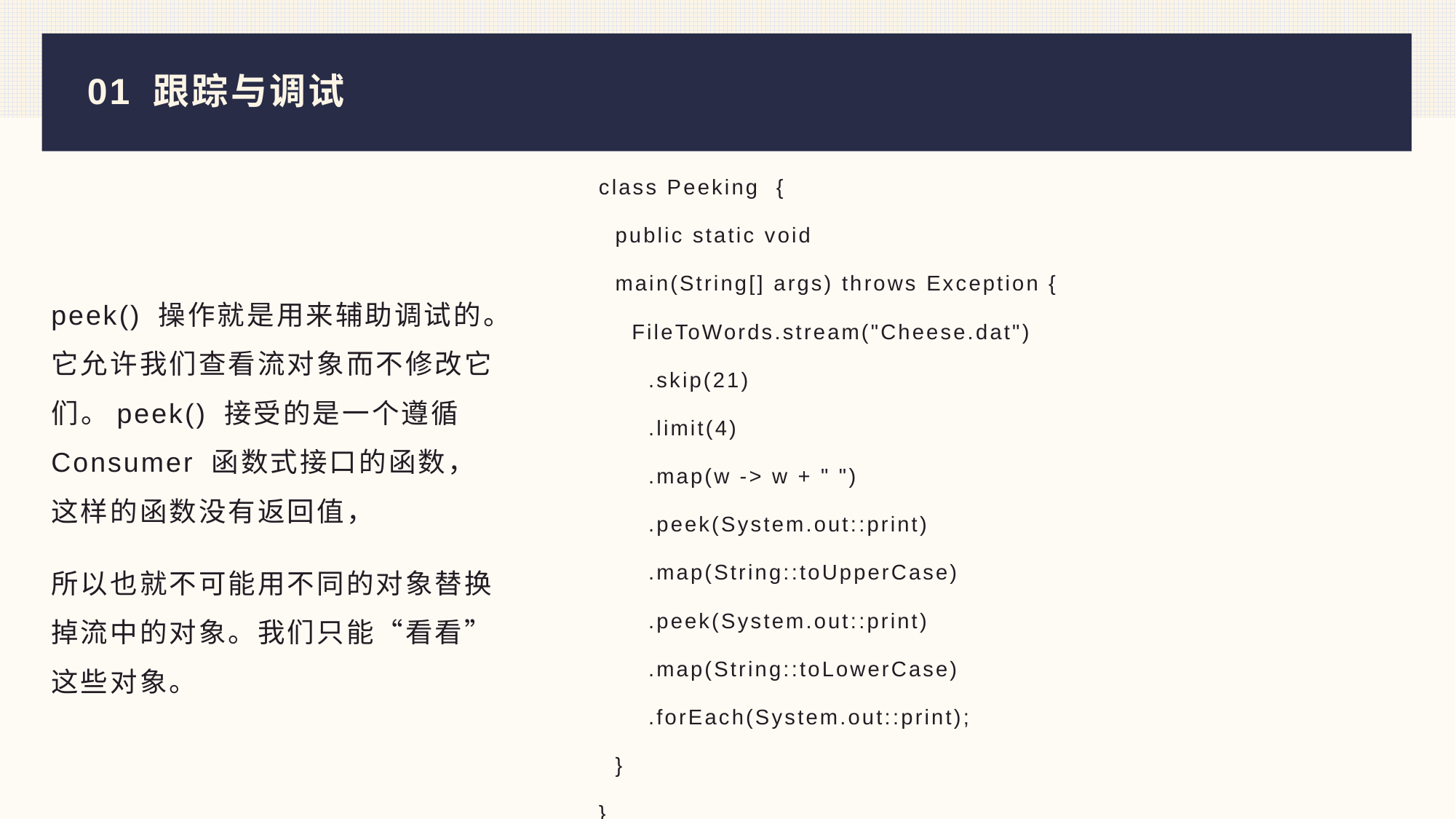

# 01 跟踪与调试
class Peeking  {
  public static void
  main(String[] args) throws Exception {
    FileToWords.stream("Cheese.dat")
      .skip(21)
      .limit(4)
      .map(w -> w + " ")
      .peek(System.out::print)
      .map(String::toUpperCase)
      .peek(System.out::print)
      .map(String::toLowerCase)
      .forEach(System.out::print);
  }
}
peek() 操作就是用来辅助调试的。它允许我们查看流对象而不修改它们。peek() 接受的是一个遵循 Consumer 函数式接口的函数，这样的函数没有返回值，
所以也就不可能用不同的对象替换掉流中的对象。我们只能“看看”这些对象。